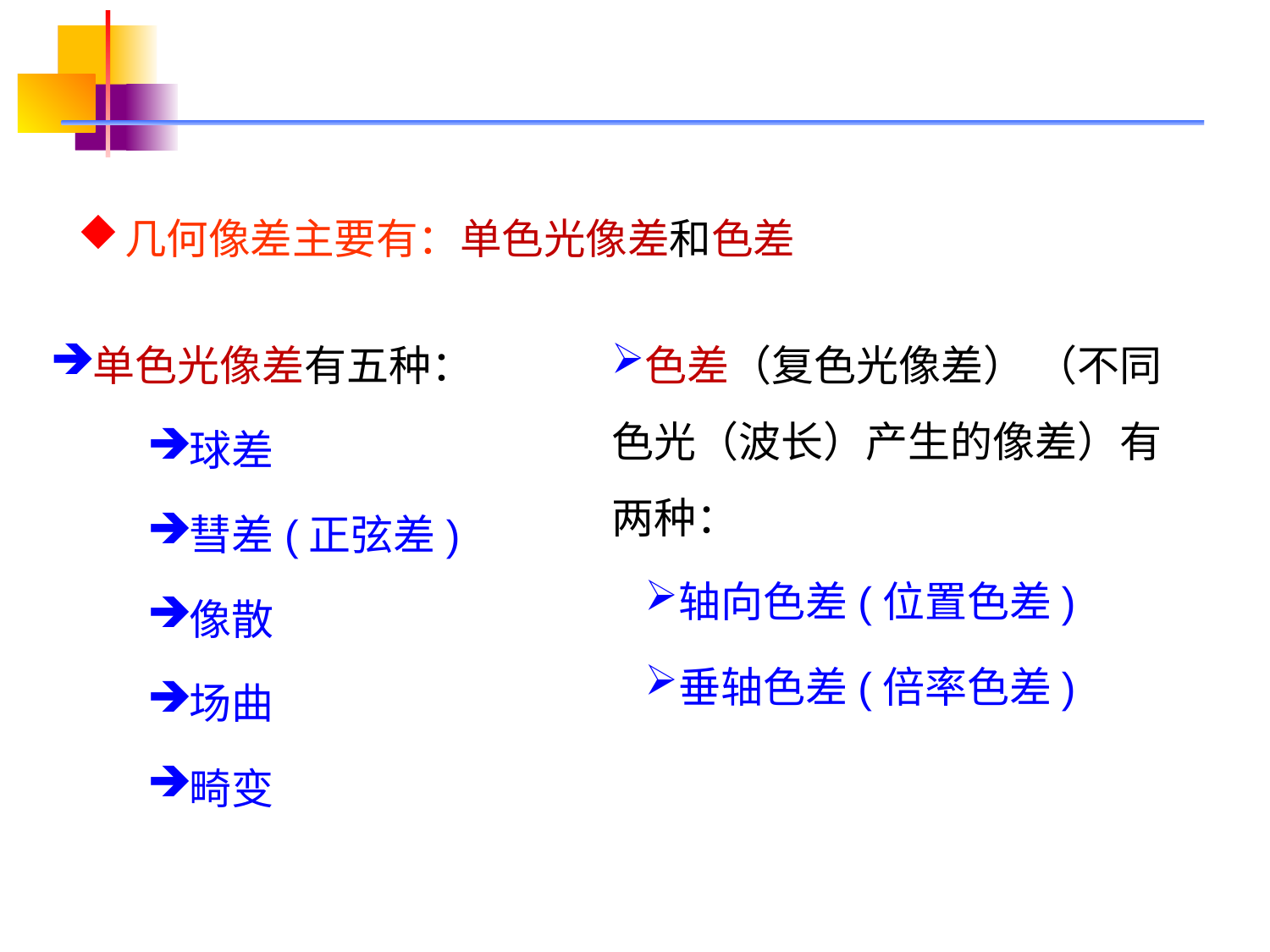

几何像差主要有：单色光像差和色差
单色光像差有五种：
球差
彗差(正弦差)
像散
场曲
畸变
色差（复色光像差） （不同色光（波长）产生的像差）有两种：
轴向色差(位置色差)
垂轴色差(倍率色差)